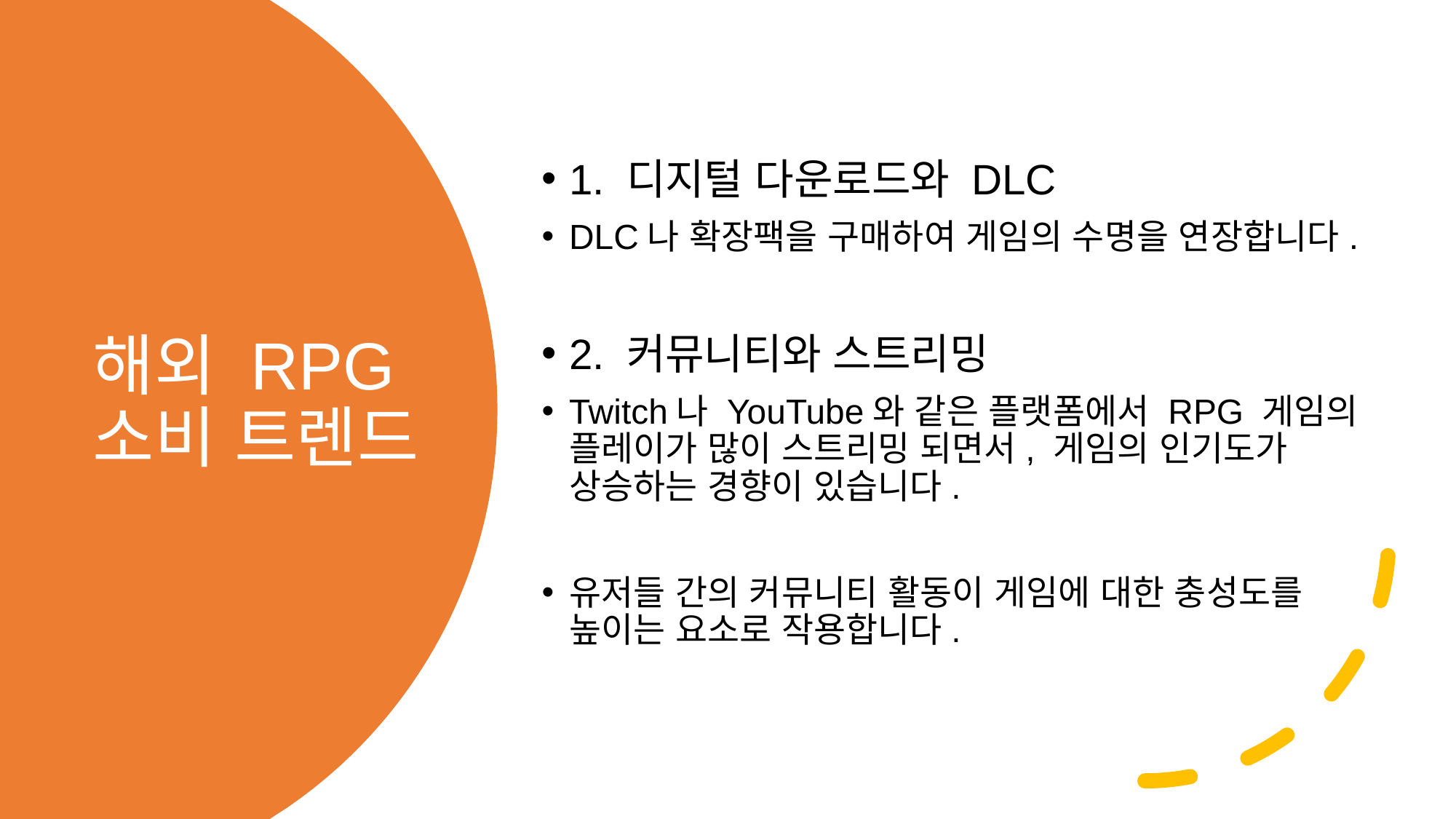

1. 디지털 다운로드와 DLC
DLC나 확장팩을 구매하여 게임의 수명을 연장합니다.

2. 커뮤니티와 스트리밍
Twitch나 YouTube와 같은 플랫폼에서 RPG 게임의 플레이가 많이 스트리밍 되면서, 게임의 인기도가 상승하는 경향이 있습니다.

유저들 간의 커뮤니티 활동이 게임에 대한 충성도를 높이는 요소로 작용합니다.
# 해외 RPG 소비 트렌드